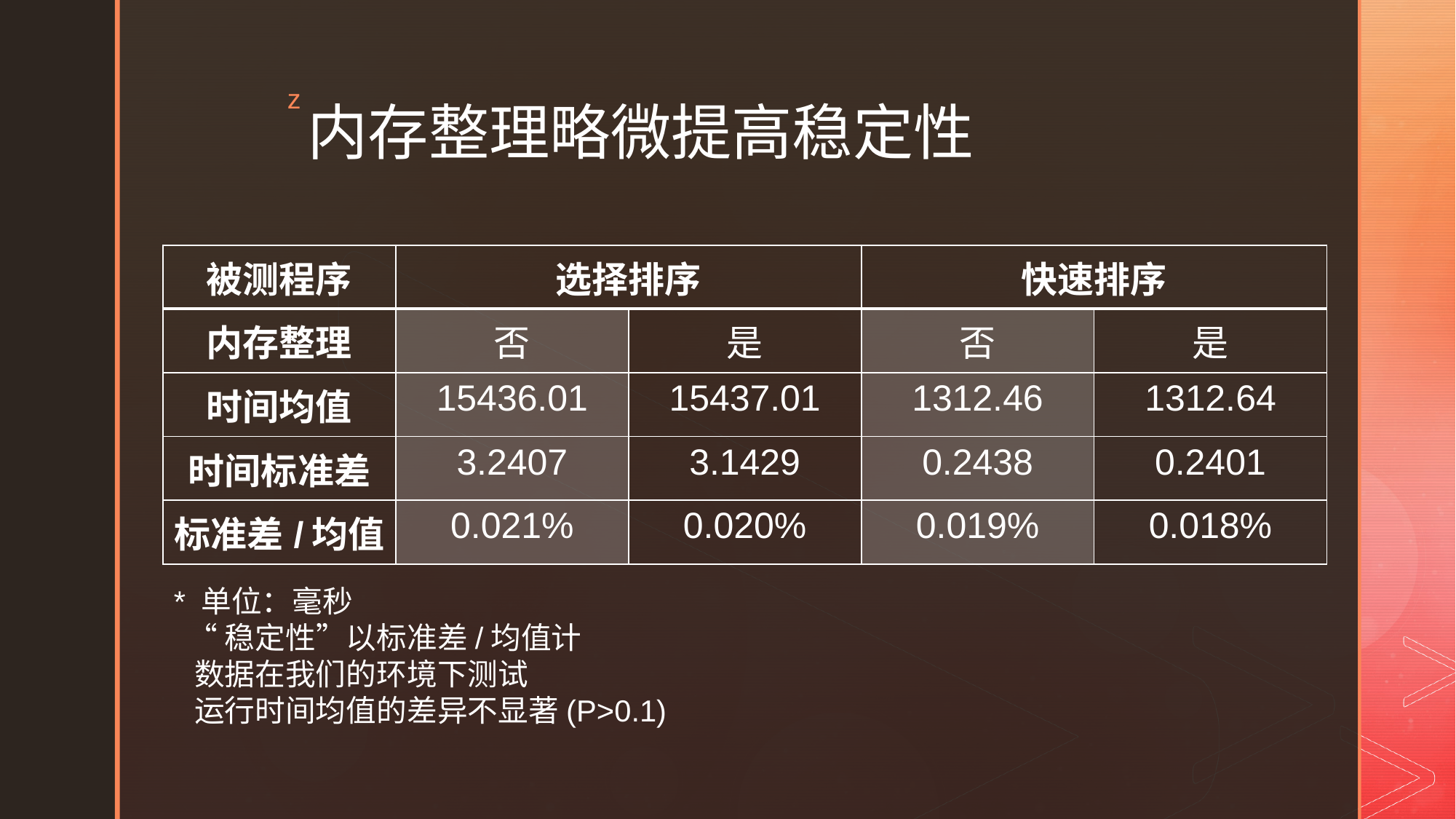

# 内存整理略微提高稳定性
| 被测程序 | 选择排序 |  | 快速排序 |  |
| --- | --- | --- | --- | --- |
| 内存整理 | 否 | 是 | 否 | 是 |
| 时间均值 | 15436.01 | 15437.01 | 1312.46 | 1312.64 |
| 时间标准差 | 3.2407 | 3.1429 | 0.2438 | 0.2401 |
| 标准差/均值 | 0.021% | 0.020% | 0.019% | 0.018% |
* 单位：毫秒
  “稳定性”以标准差/均值计
  数据在我们的环境下测试
  运行时间均值的差异不显著(P>0.1)